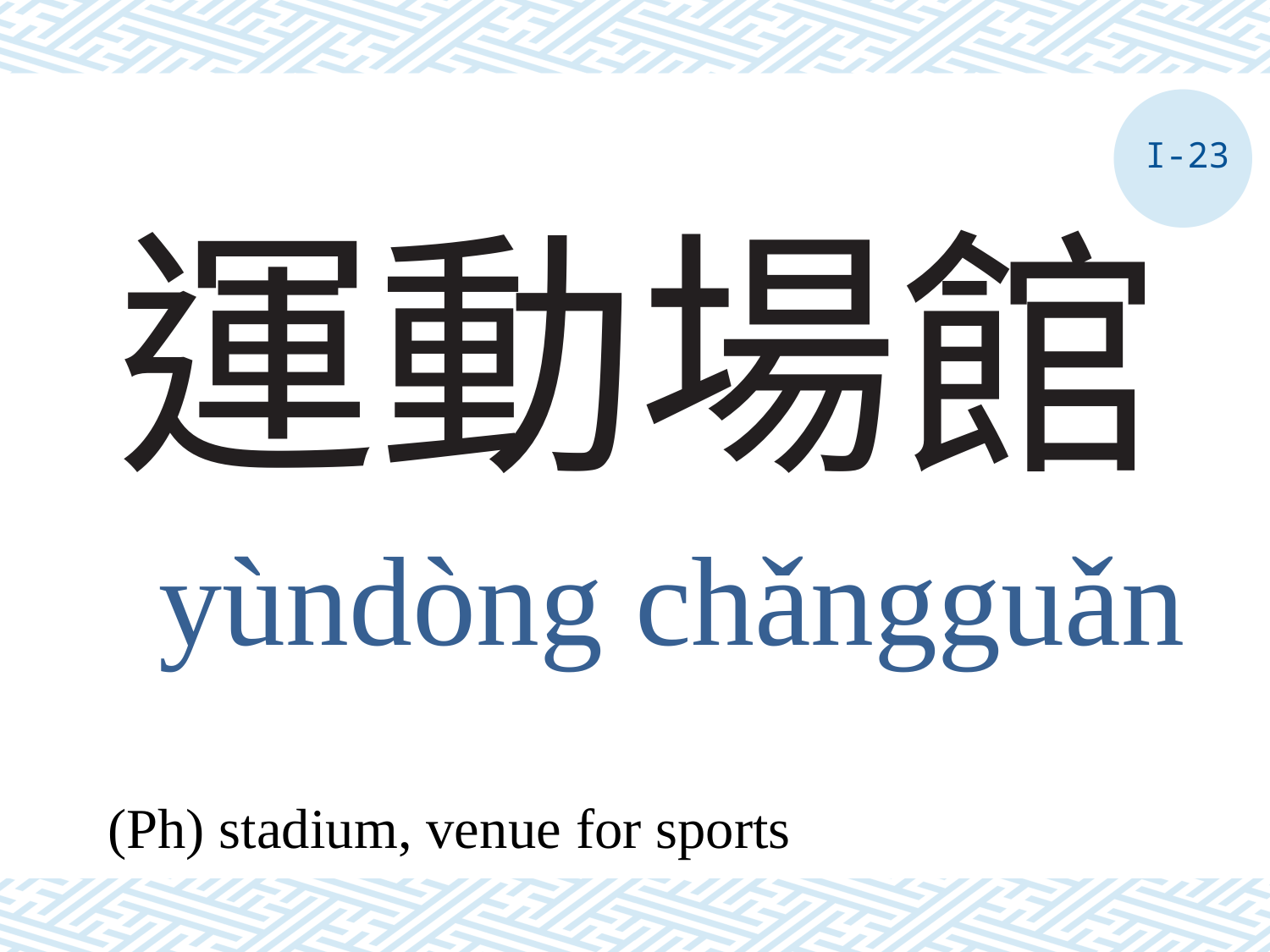

I-23

# 運動場館
yùndòng chǎngguǎn
(Ph) stadium, venue for sports